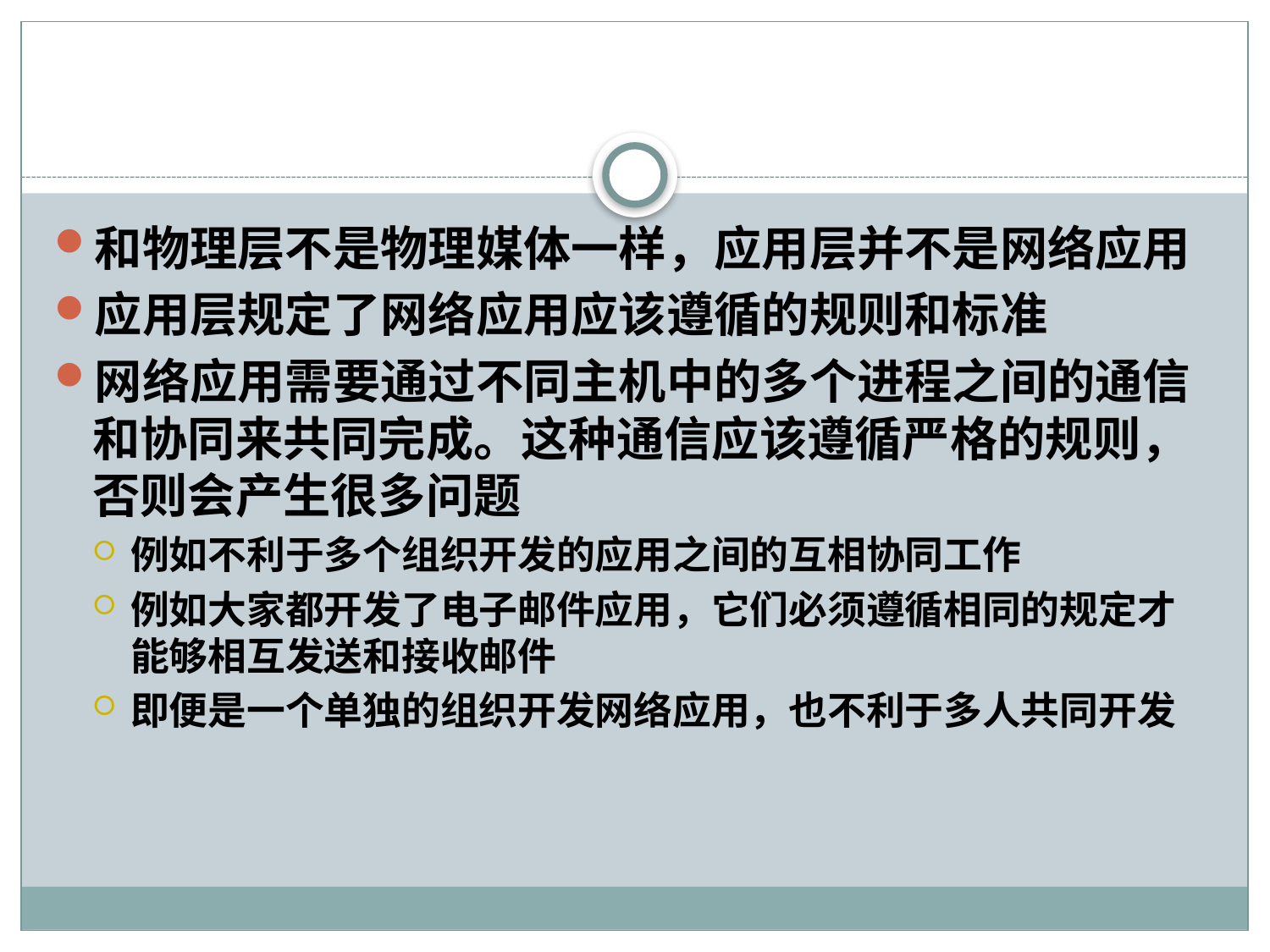

#
和物理层不是物理媒体一样，应用层并不是网络应用
应用层规定了网络应用应该遵循的规则和标准
网络应用需要通过不同主机中的多个进程之间的通信和协同来共同完成。这种通信应该遵循严格的规则，否则会产生很多问题
例如不利于多个组织开发的应用之间的互相协同工作
例如大家都开发了电子邮件应用，它们必须遵循相同的规定才能够相互发送和接收邮件
即便是一个单独的组织开发网络应用，也不利于多人共同开发